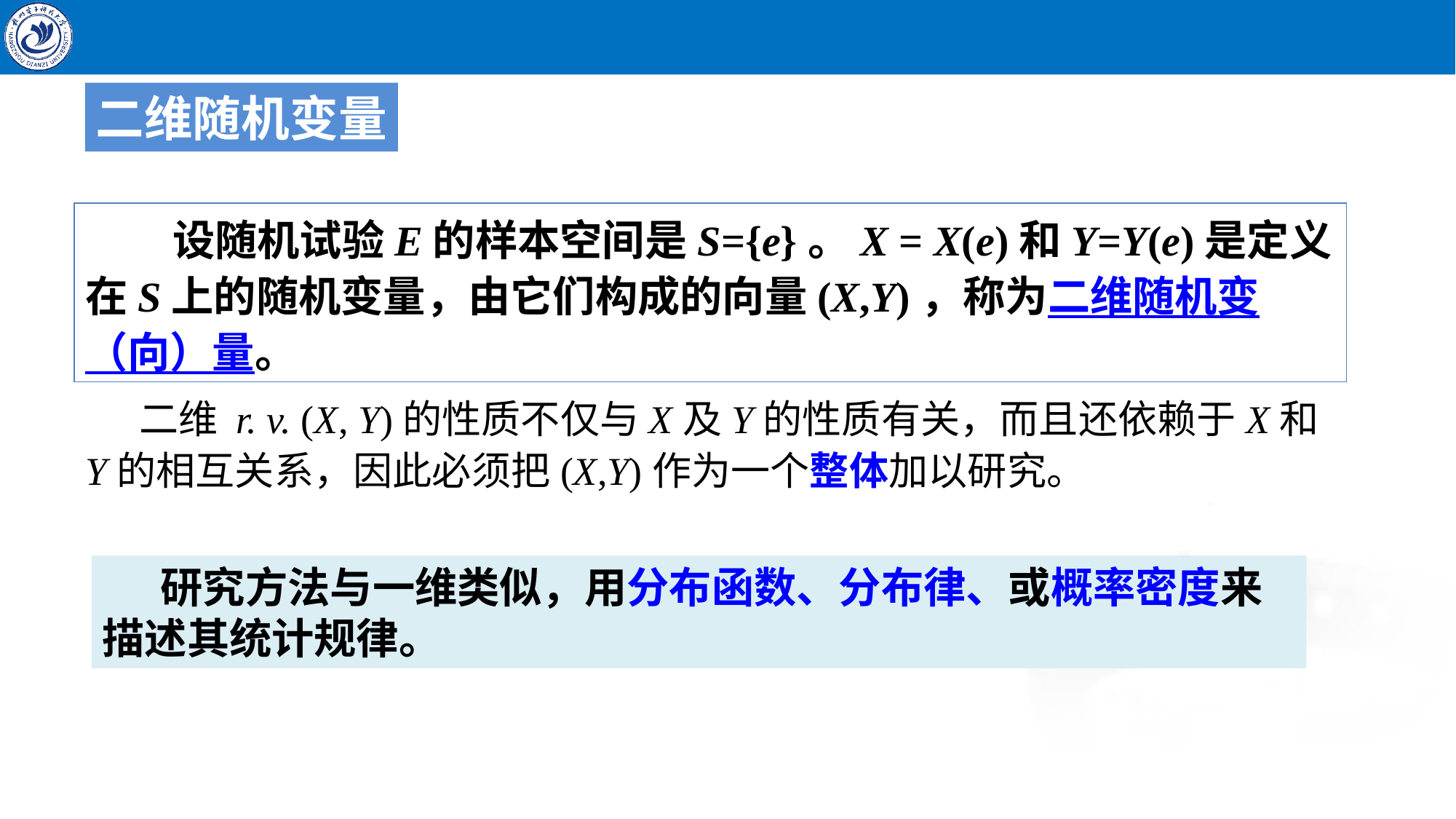

二维随机变量
        设随机试验E的样本空间是S={e}。X = X(e)和Y=Y(e)是定义在S上的随机变量，由它们构成的向量(X,Y)，称为二维随机变（向）量。
     二维 r. v. (X, Y)的性质不仅与X及Y的性质有关，而且还依赖于X和Y的相互关系，因此必须把(X,Y)作为一个整体加以研究。
     研究方法与一维类似，用分布函数、分布律、或概率密度来描述其统计规律。